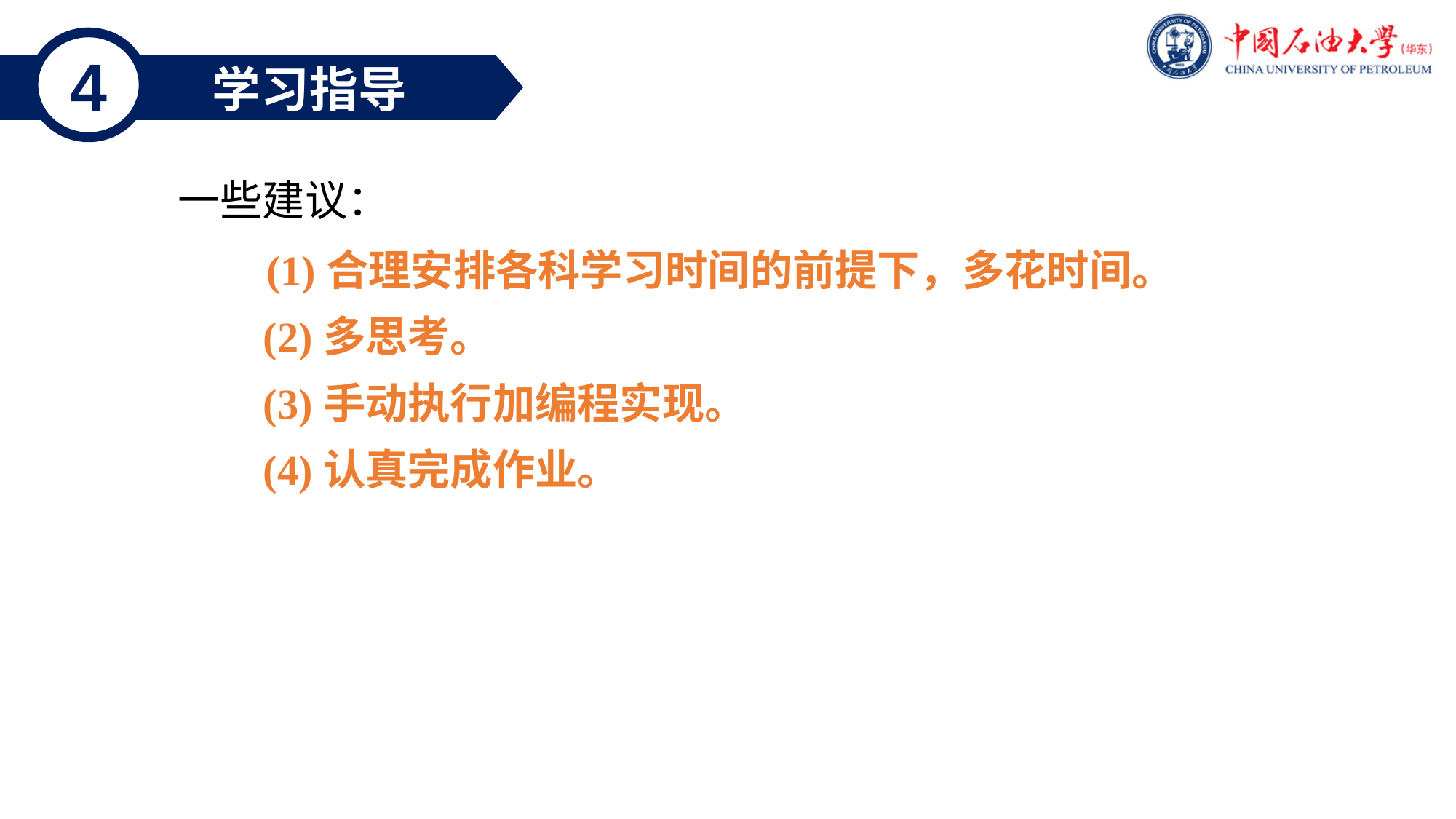

4
学习指导

一些建议：
(1)合理安排各科学习时间的前提下，多花时间。
(3)手动执行加编程实现。
(4)认真完成作业。
(2)多思考。